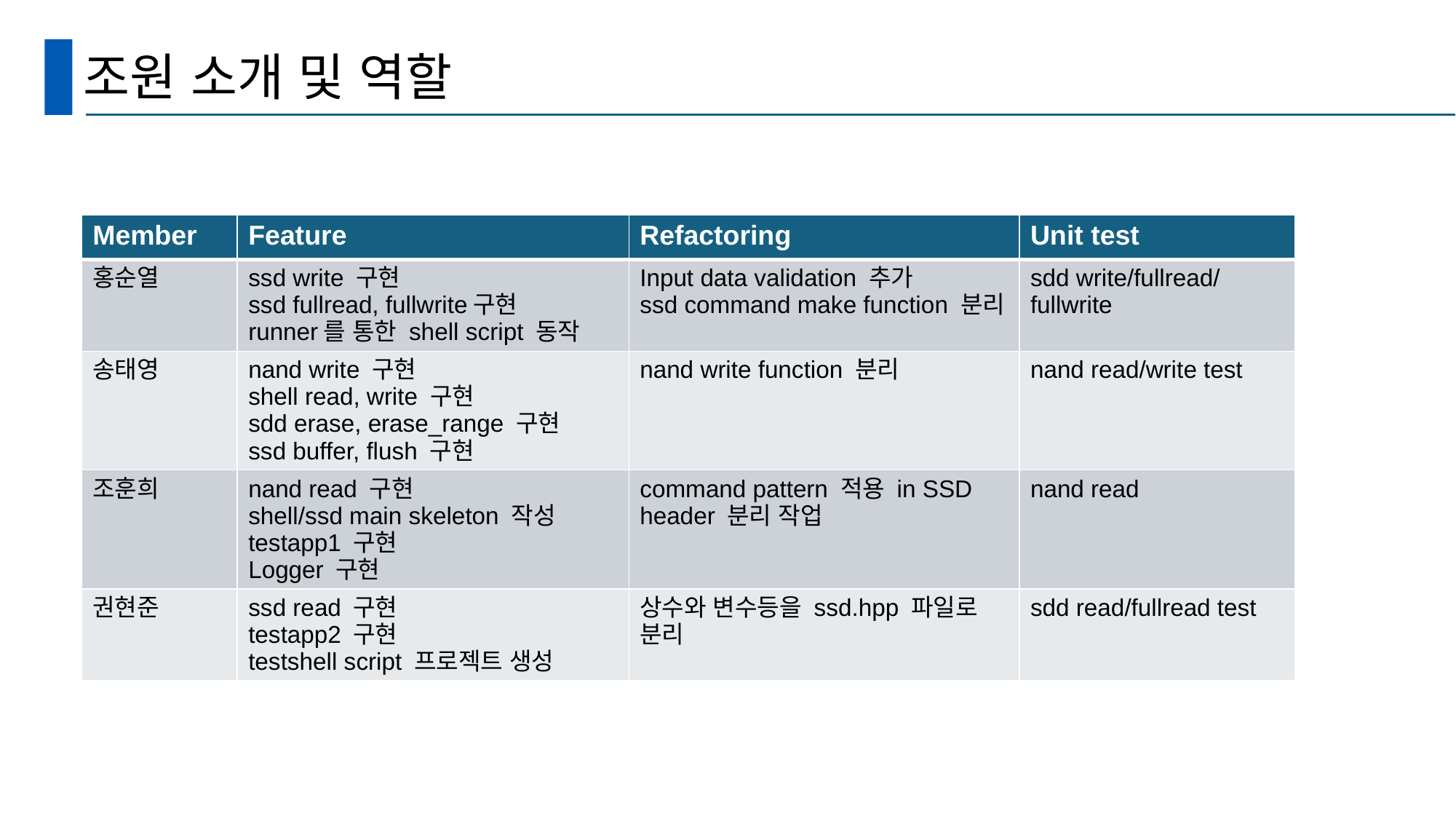

# 조원 소개 및 역할
| Member | Feature | Refactoring | Unit test |
| --- | --- | --- | --- |
| 홍순열 | ssd write 구현 ssd fullread, fullwrite구현 runner를 통한 shell script 동작 | Input data validation 추가 ssd command make function 분리 | sdd write/fullread/fullwrite |
| 송태영 | nand write 구현 shell read, write 구현 sdd erase, erase\_range 구현 ssd buffer, flush 구현 | nand write function 분리 | nand read/write test |
| 조훈희 | nand read 구현 shell/ssd main skeleton 작성 testapp1 구현 Logger 구현 | command pattern 적용 in SSD header 분리 작업 | nand read |
| 권현준 | ssd read 구현 testapp2 구현 testshell script 프로젝트 생성 | 상수와 변수등을 ssd.hpp 파일로 분리 | sdd read/fullread test |